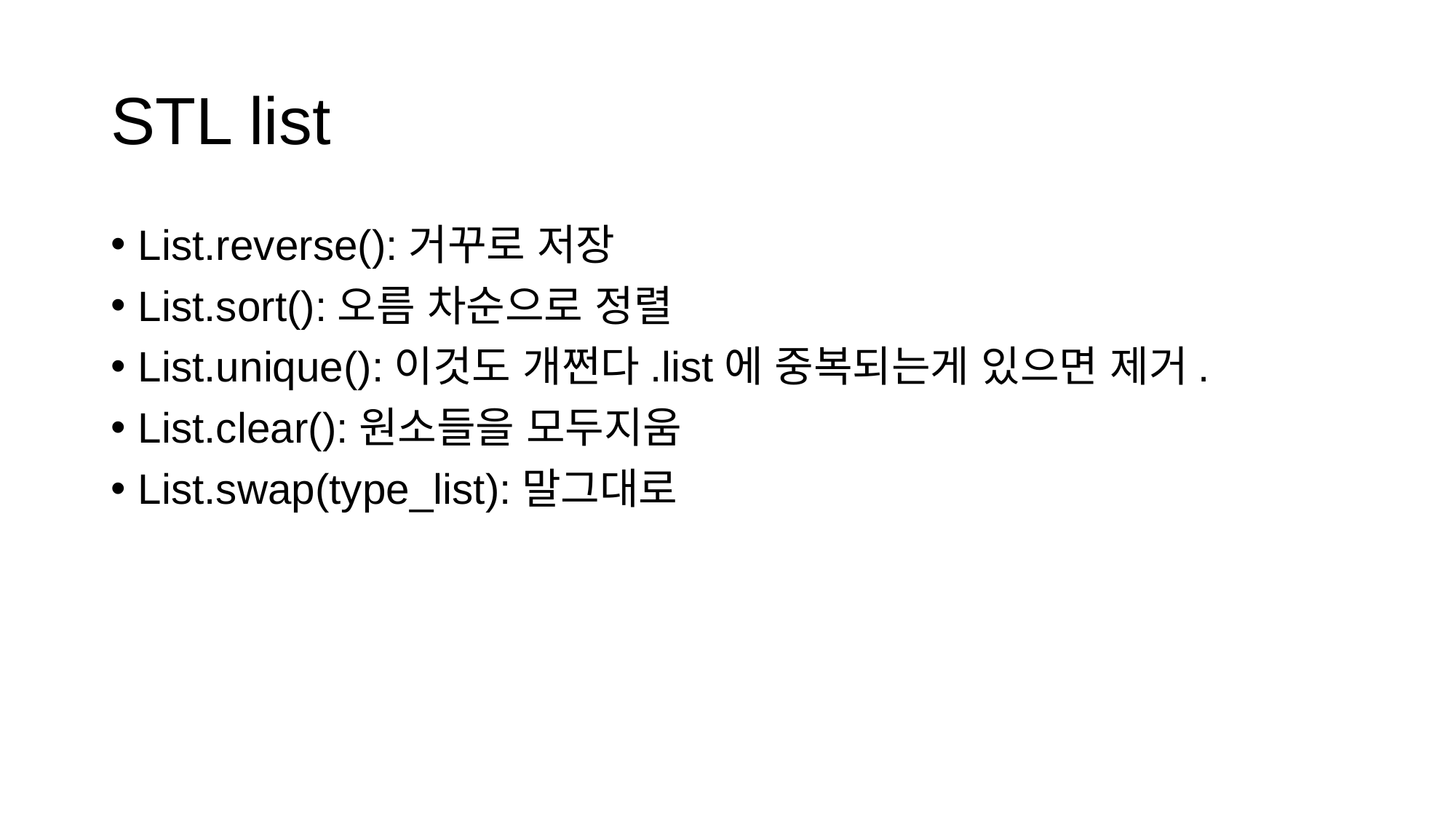

# STL list
List.reverse():거꾸로 저장
List.sort():오름 차순으로 정렬
List.unique():이것도 개쩐다.list에 중복되는게 있으면 제거.
List.clear():원소들을 모두지움
List.swap(type_list):말그대로